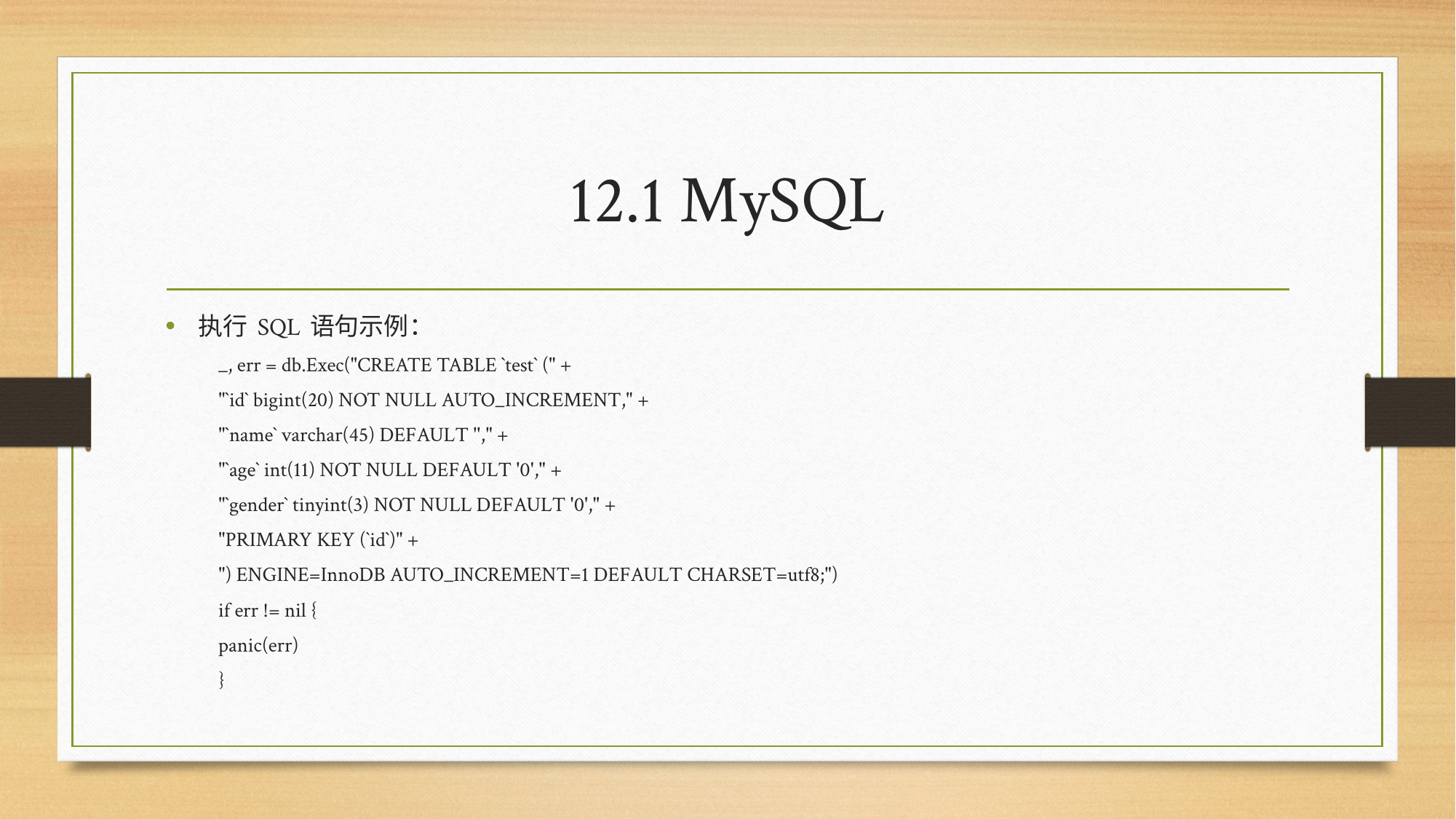

# 12.1 MySQL
执行 SQL 语句示例：
_, err = db.Exec("CREATE TABLE `test` (" +
	"`id` bigint(20) NOT NULL AUTO_INCREMENT," +
	"`name` varchar(45) DEFAULT ''," +
	"`age` int(11) NOT NULL DEFAULT '0'," +
	"`gender` tinyint(3) NOT NULL DEFAULT '0'," +
	"PRIMARY KEY (`id`)" +
	") ENGINE=InnoDB AUTO_INCREMENT=1 DEFAULT CHARSET=utf8;")
if err != nil {
	panic(err)
}